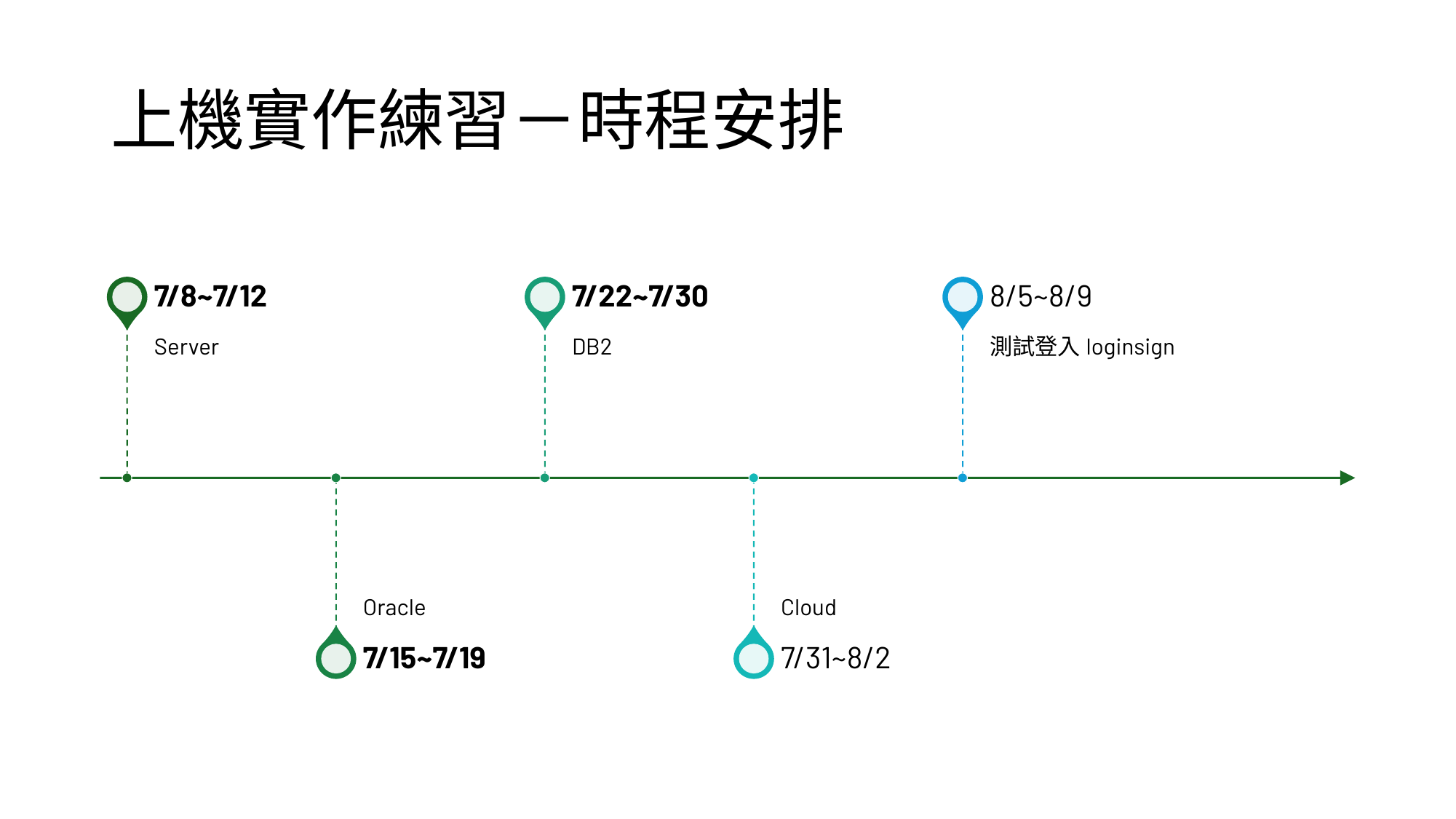

# 上機實作練習－時程安排
Server
7/8~7/12
Oracle
7/15~7/19
DB2
7/22~7/30
Cloud
7/31~8/2
測試登入loginsign
8/5~8/9